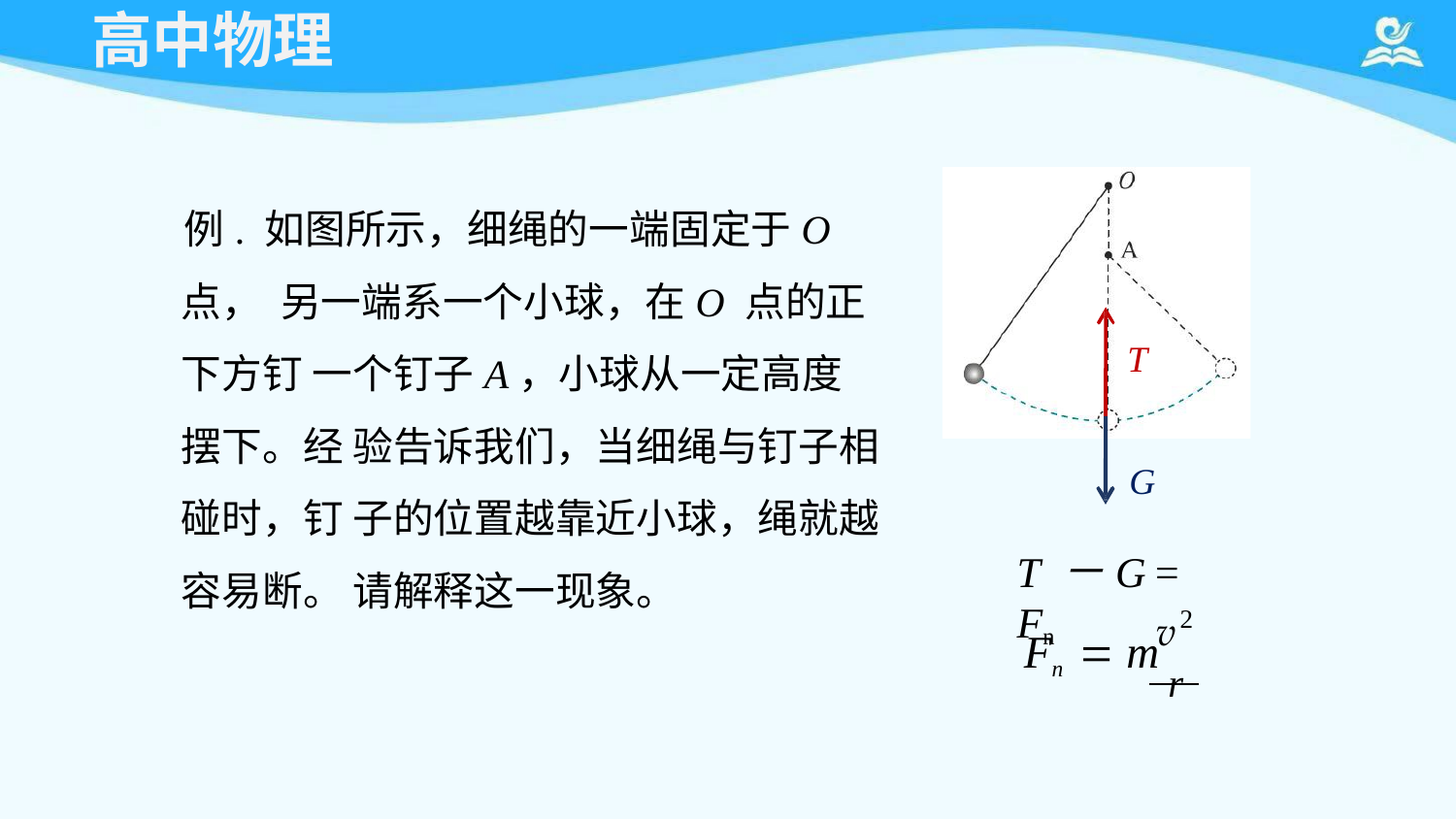

# 高中物理

例. 如图所示，细绳的一端固定于O点，  另一端系一个小球，在O 点的正下方钉 一个钉子A，小球从一定高度摆下。经 验告诉我们，当细绳与钉子相碰时，钉 子的位置越靠近小球，绳就越容易断。 请解释这一现象。

T

G
T －G = Fn
v2
Fn  = m	r